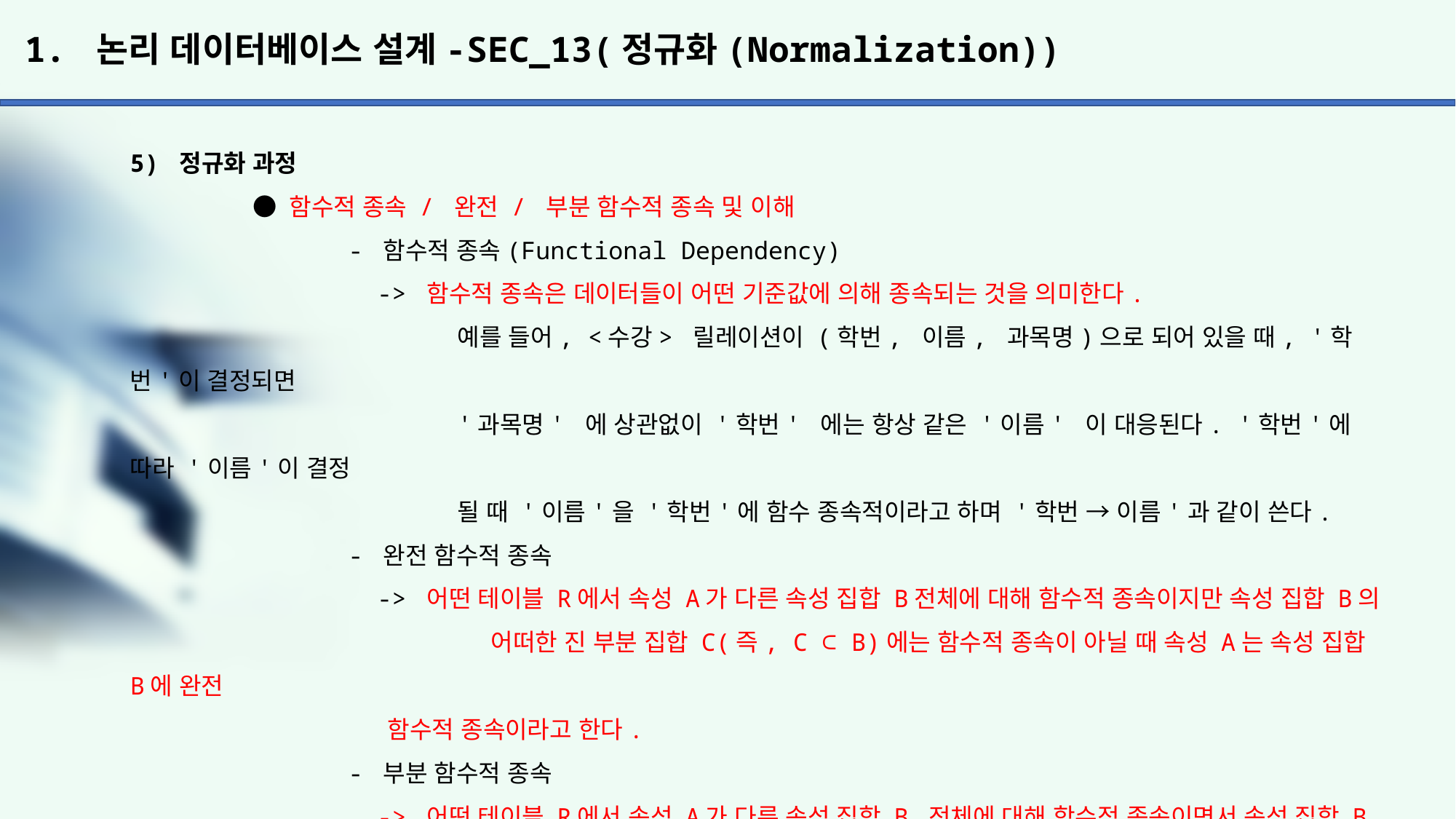

# 1. 논리 데이터베이스 설계-SEC_13(정규화(Normalization))
5) 정규화 과정
	  ● 함수적 종속 / 완전 / 부분 함수적 종속 및 이해
		- 함수적 종속(Functional Dependency)
		  -> 함수적 종속은 데이터들이 어떤 기준값에 의해 종속되는 것을 의미한다.
			예를 들어, <수강> 릴레이션이 (학번, 이름, 과목명)으로 되어 있을 때, '학번'이 결정되면
			'과목명' 에 상관없이 '학번' 에는 항상 같은 '이름' 이 대응된다. '학번'에 따라 '이름'이 결정
			될 때 '이름'을 '학번'에 함수 종속적이라고 하며 '학번 → 이름'과 같이 쓴다.
		- 완전 함수적 종속
		  -> 어떤 테이블 R에서 속성 A가 다른 속성 집합 B전체에 대해 함수적 종속이지만 속성 집합 B의 			     어떠한 진 부분 집합 C(즉, C ⊂ B)에는 함수적 종속이 아닐 때 속성 A는 속성 집합 B에 완전
		     함수적 종속이라고 한다.
		- 부분 함수적 종속
		  -> 어떤 테이블 R에서 속성 A가 다른 속성 집합 B 전체에 대해 함수적 종속이면서 속성 집합 B의
		     어떠한 진 부분 집합에도 함수적 종속일 때, 속성 A는 속성 집합 B에 부분 함수적 종속이라고
		     한다.